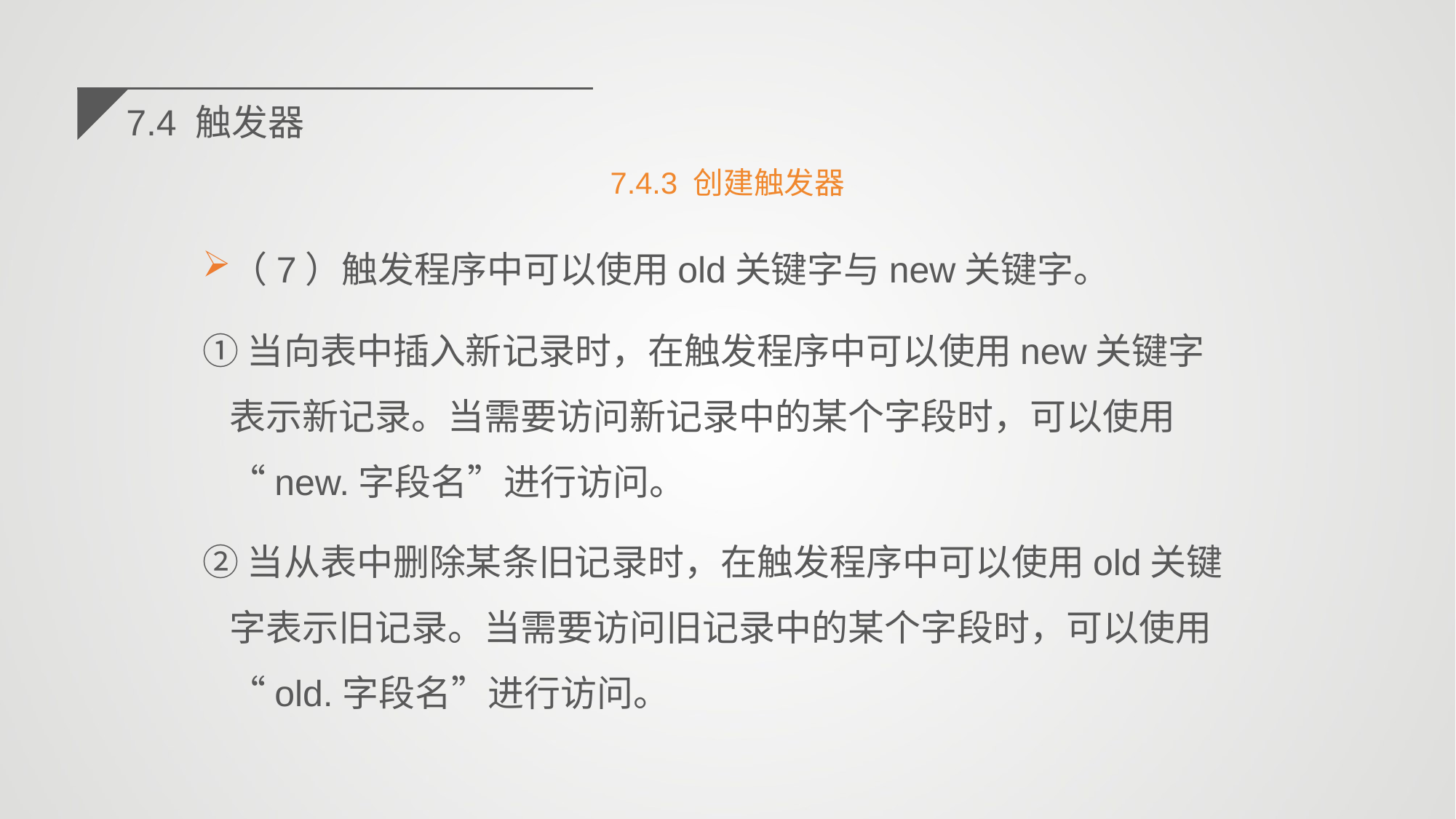

7.4 触发器

7.4.3 创建触发器
（7）触发程序中可以使用old关键字与new关键字。
①当向表中插入新记录时，在触发程序中可以使用new关键字表示新记录。当需要访问新记录中的某个字段时，可以使用“new.字段名”进行访问。
②当从表中删除某条旧记录时，在触发程序中可以使用old关键字表示旧记录。当需要访问旧记录中的某个字段时，可以使用“old.字段名”进行访问。